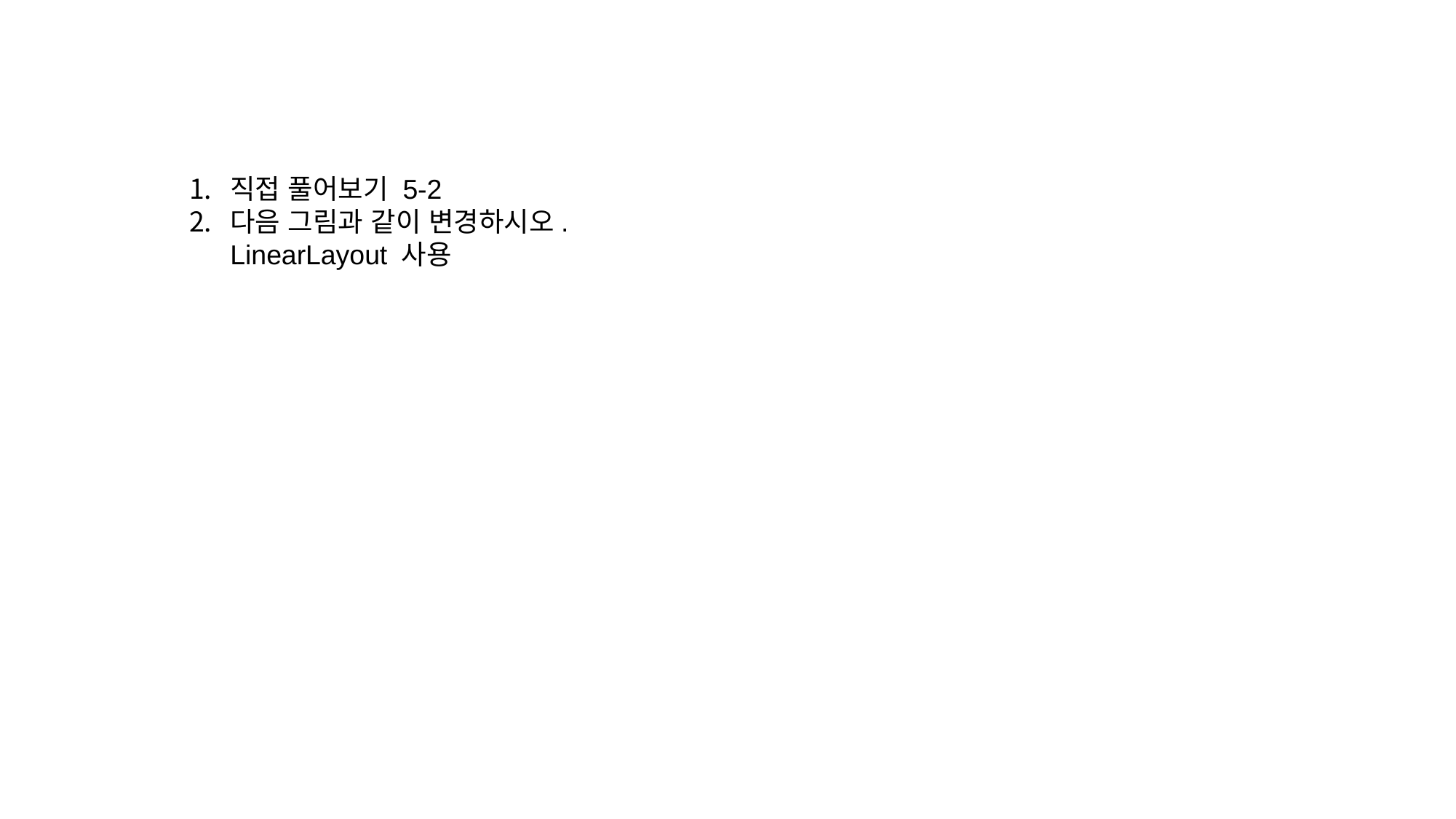

직접 풀어보기 5-2
다음 그림과 같이 변경하시오.
LinearLayout 사용